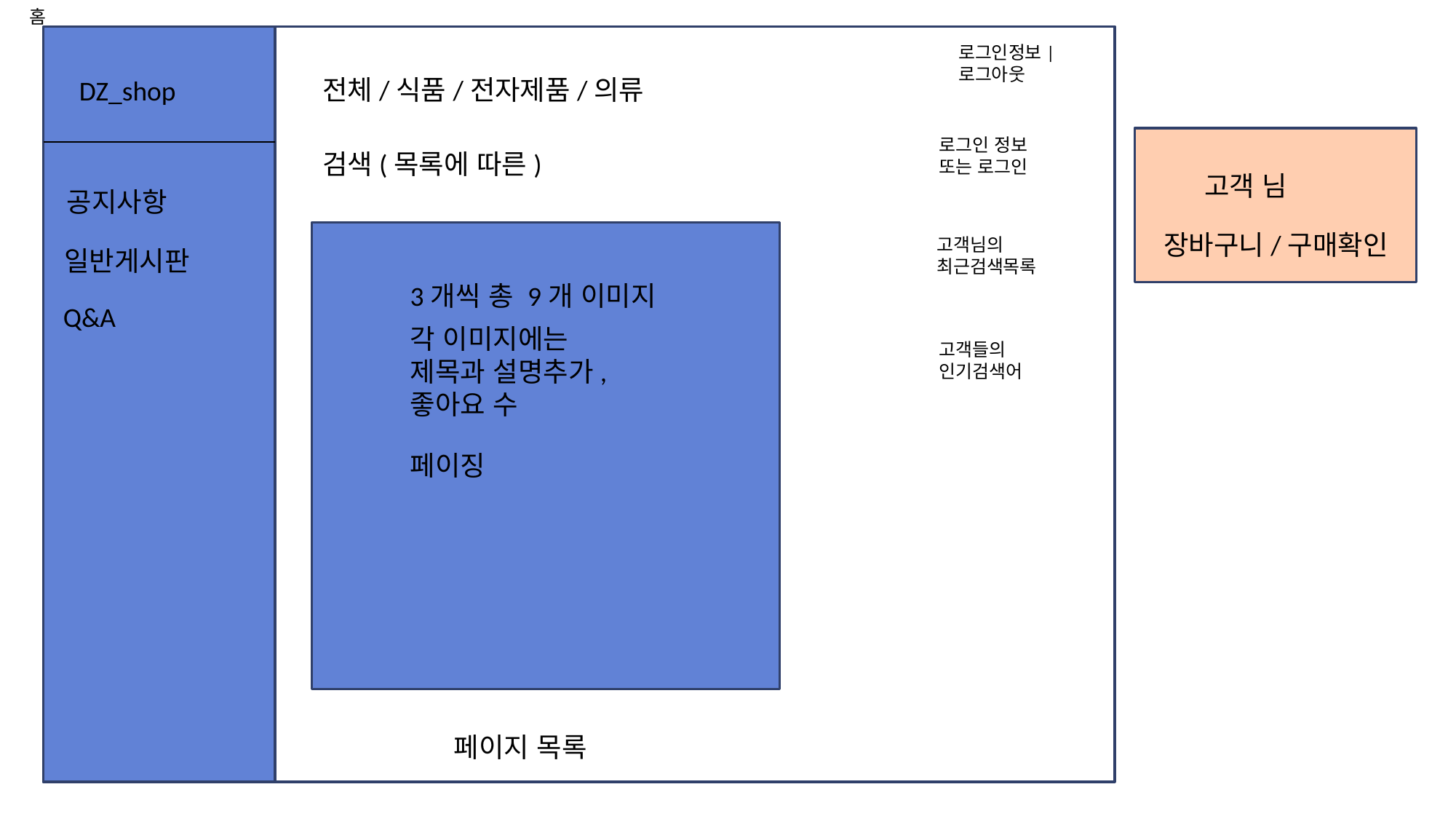

홈

로그인정보|로그아웃
전체/식품/전자제품/의류
DZ_shop
로그인 정보 또는 로그인

검색(목록에 따른)
고객 님
공지사항

장바구니/구매확인

고객님의 최근검색목록
아이디
일반게시판
3개씩 총 9개 이미지
Q&A
각 이미지에는 제목과 설명추가, 좋아요 수
고객들의 인기검색어
비번
페이징
페이지 목록